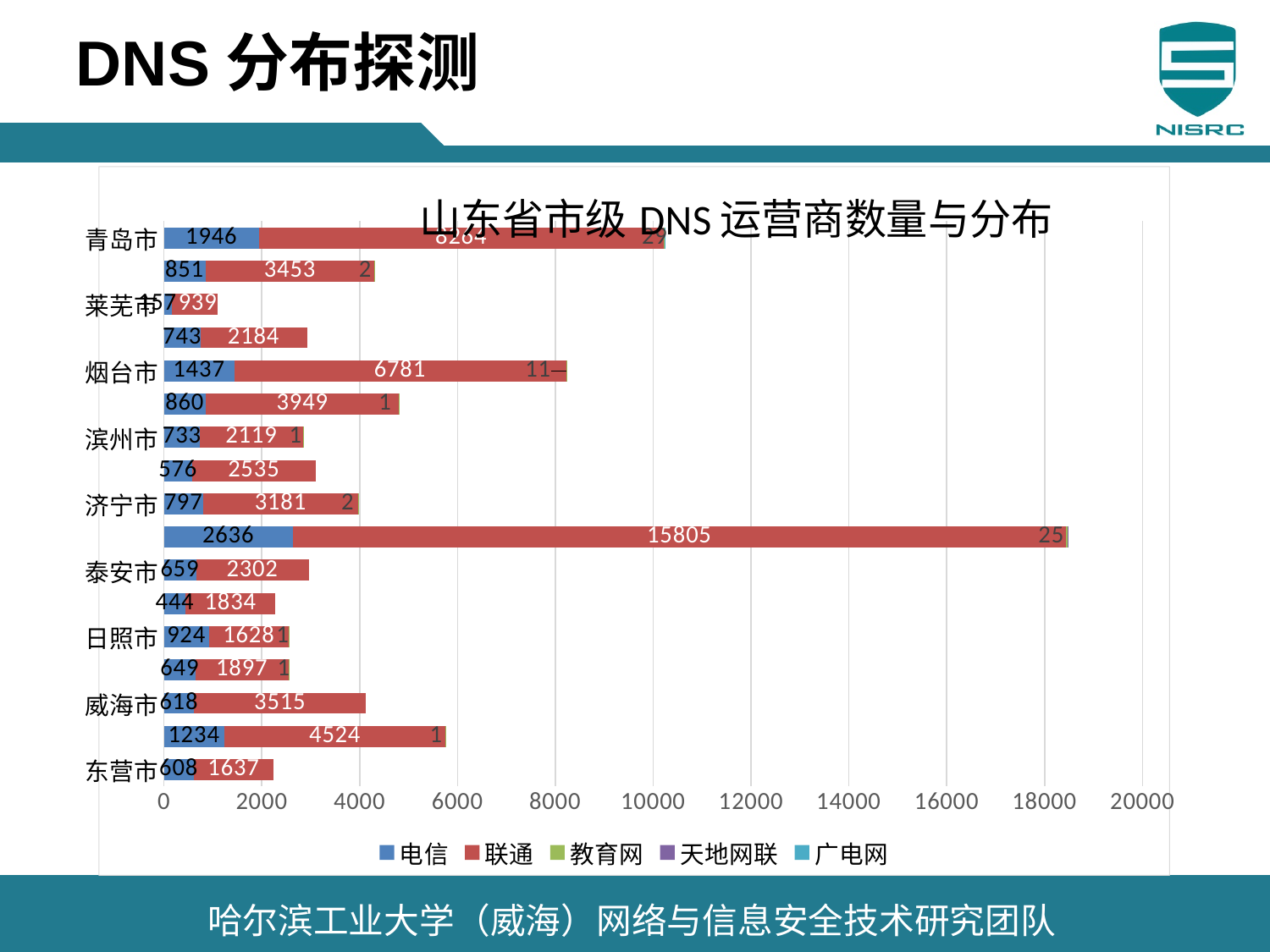

# DNS分布探测

### Chart: 山东省市级DNS运营商数量与分布

| Category | 电信 | 联通 | 教育网 | 天地网联 | 广电网 |
|---|---|---|---|---|---|
| 东营市 | 608.0 | 1637.0 | None | None | None |
| 临沂市 | 1234.0 | 4524.0 | 1.0 | None | None |
| 威海市 | 618.0 | 3515.0 | None | None | None |
| 德州市 | 649.0 | 1897.0 | 1.0 | None | None |
| 日照市 | 924.0 | 1628.0 | 1.0 | None | None |
| 枣庄市 | 444.0 | 1834.0 | None | None | None |
| 泰安市 | 659.0 | 2302.0 | None | None | None |
| 济南市 | 2636.0 | 15805.0 | 25.0 | 7.0 | None |
| 济宁市 | 797.0 | 3181.0 | 2.0 | None | None |
| 淄博市 | 576.0 | 2535.0 | None | None | None |
| 滨州市 | 733.0 | 2119.0 | 1.0 | None | None |
| 潍坊市 | 860.0 | 3949.0 | 1.0 | None | None |
| 烟台市 | 1437.0 | 6781.0 | 11.0 | None | None |
| 聊城市 | 743.0 | 2184.0 | None | None | None |
| 莱芜市 | 157.0 | 939.0 | None | None | None |
| 菏泽市 | 851.0 | 3453.0 | 2.0 | None | None |
| 青岛市 | 1946.0 | 8264.0 | 29.0 | None | 8.0 |